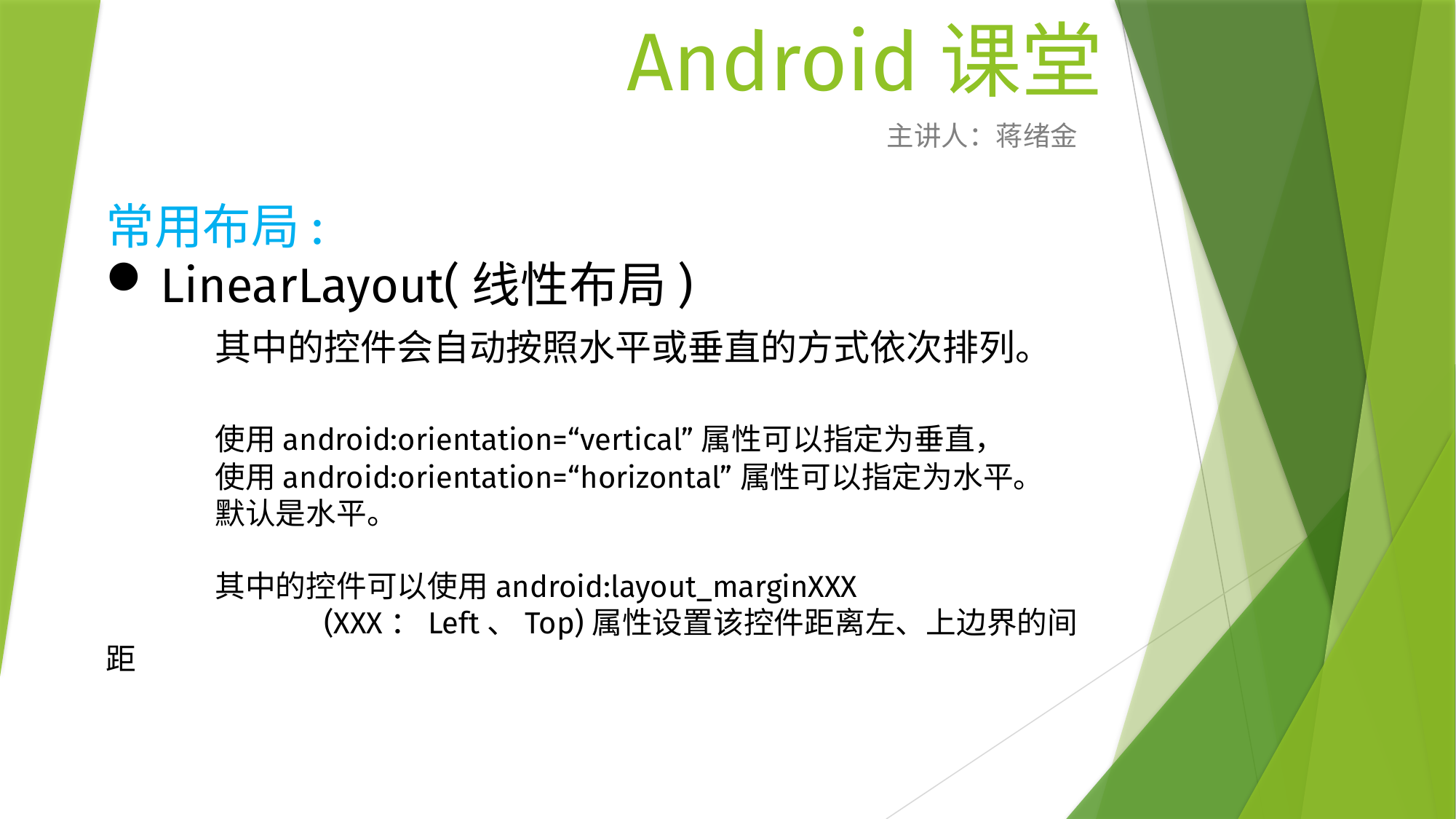

# Android课堂
主讲人：蒋绪金
常用布局:
LinearLayout(线性布局)
	其中的控件会自动按照水平或垂直的方式依次排列。

	使用android:orientation=“vertical”属性可以指定为垂直，
	使用android:orientation=“horizontal”属性可以指定为水平。
	默认是水平。

	其中的控件可以使用android:layout_marginXXX
		(XXX：Left、Top)属性设置该控件距离左、上边界的间距